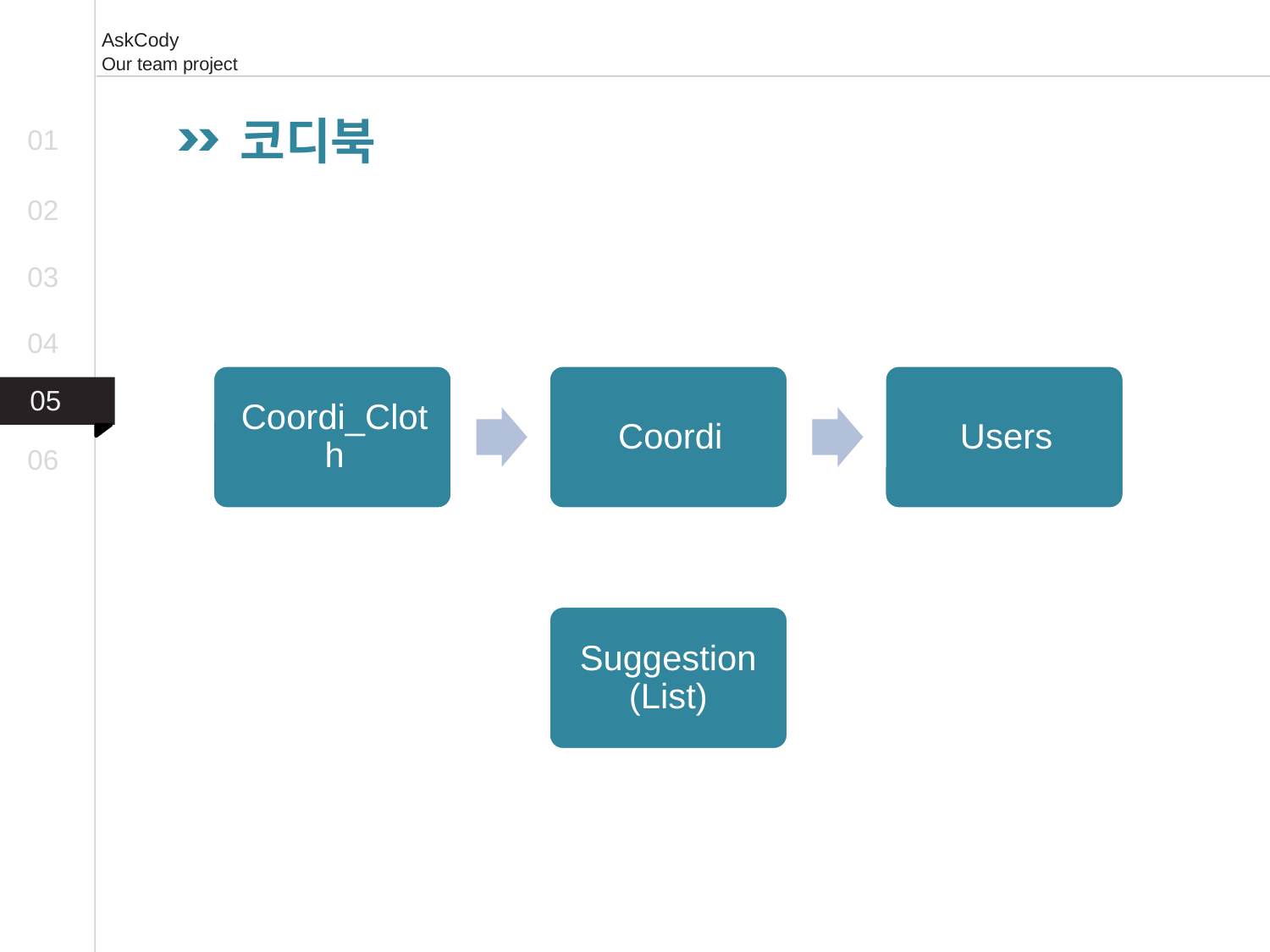

AskCody
Our team project
코디북
01
Coordi_Cloth

Coordi

Users

02
03
04
05
05

06

Suggestion
(List)